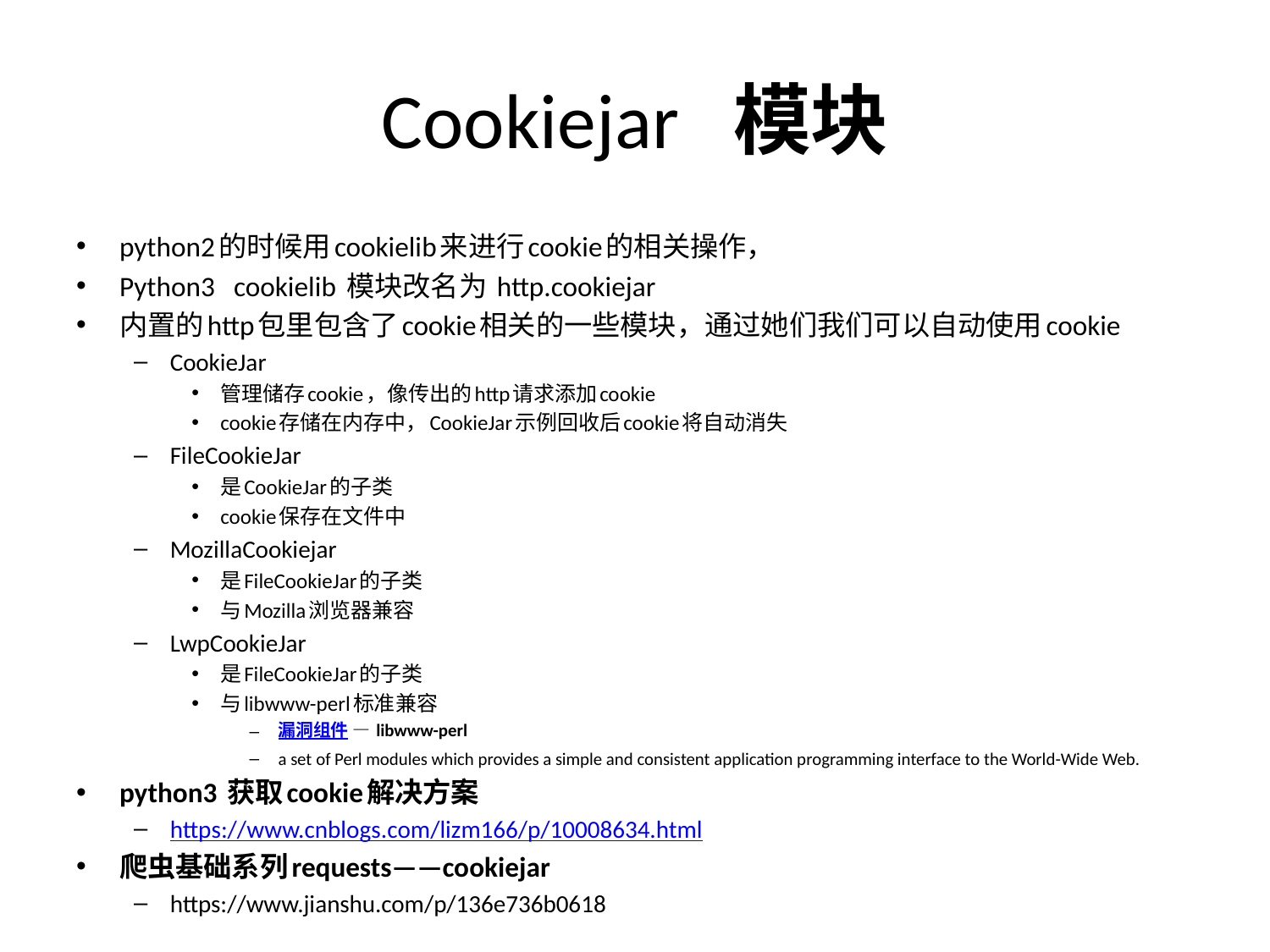

# Cookiejar  模块
python2的时候用cookielib来进行cookie的相关操作，
Python3   cookielib 模块改名为 http.cookiejar
内置的http包里包含了cookie相关的一些模块，通过她们我们可以自动使用cookie
CookieJar
管理储存cookie，像传出的http请求添加cookie
cookie存储在内存中，CookieJar示例回收后cookie将自动消失
FileCookieJar
是CookieJar的子类
cookie保存在文件中
MozillaCookiejar
是FileCookieJar的子类
与Mozilla浏览器兼容
LwpCookieJar
是FileCookieJar的子类
与libwww-perl标准兼容
漏洞组件 — libwww-perl
a set of Perl modules which provides a simple and consistent application programming interface to the World-Wide Web.
python3 获取cookie解决方案
https://www.cnblogs.com/lizm166/p/10008634.html
爬虫基础系列requests——cookiejar
https://www.jianshu.com/p/136e736b0618